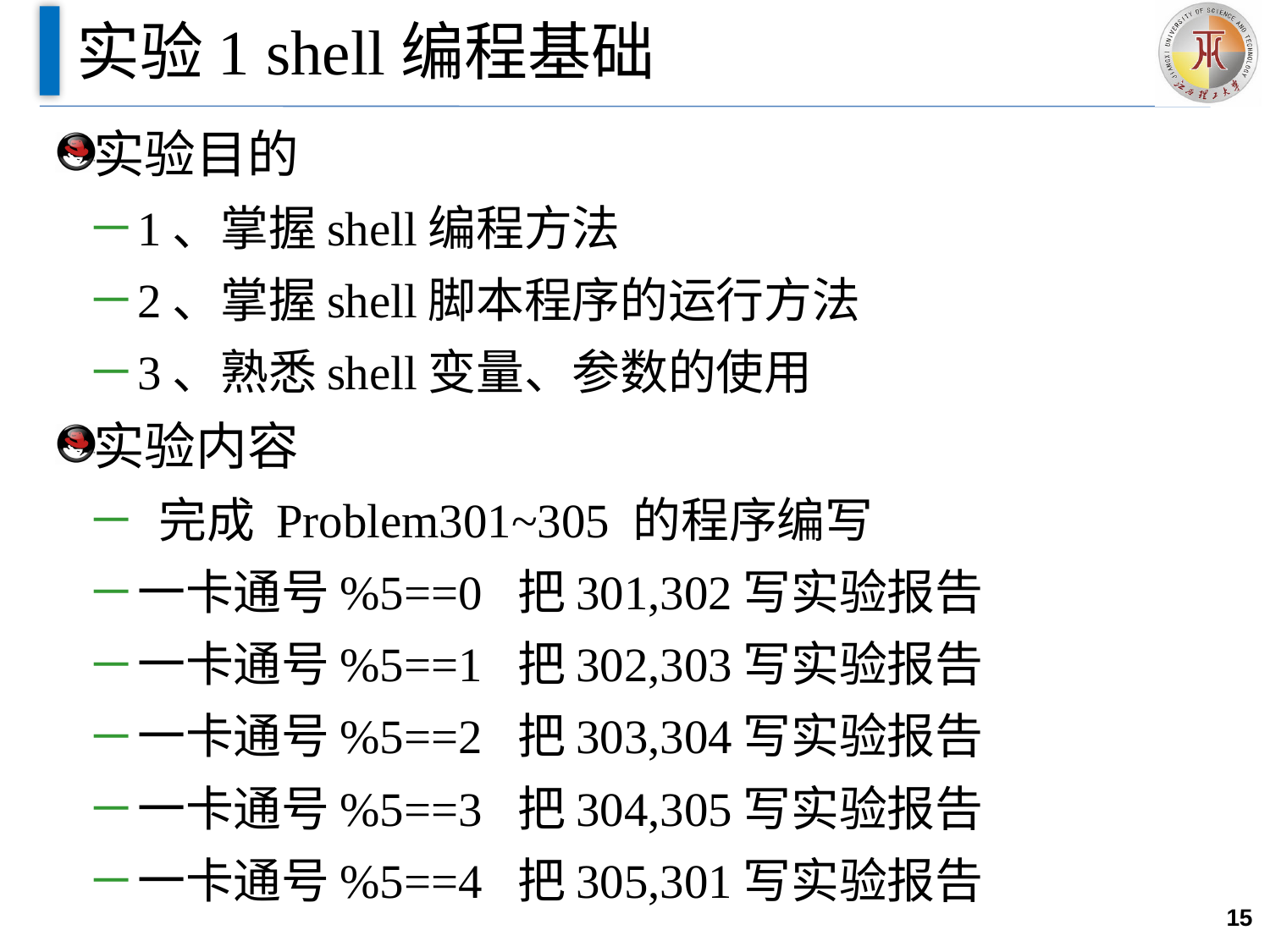

# 实验1 shell编程基础
实验目的
1、掌握shell编程方法
2、掌握shell脚本程序的运行方法
3、熟悉shell变量、参数的使用
实验内容
 完成 Problem301~305 的程序编写
一卡通号%5==0  把301,302写实验报告
一卡通号%5==1  把302,303写实验报告
一卡通号%5==2  把303,304写实验报告
一卡通号%5==3  把304,305写实验报告
一卡通号%5==4  把305,301写实验报告
15